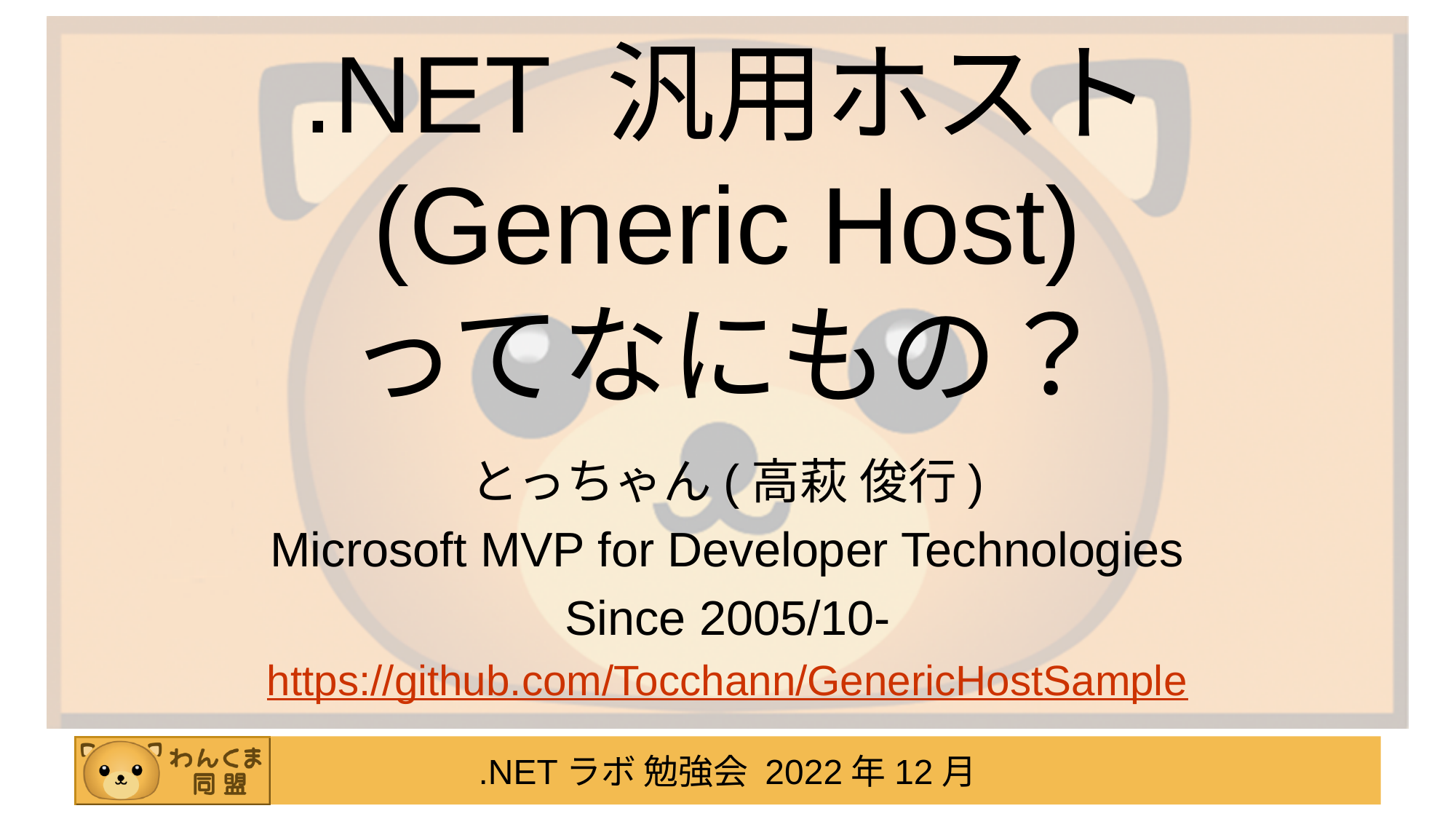

# .NET 汎用ホスト (Generic Host) ってなにもの？
とっちゃん(高萩 俊行)
Microsoft MVP for Developer Technologies
Since 2005/10-
https://github.com/Tocchann/GenericHostSample